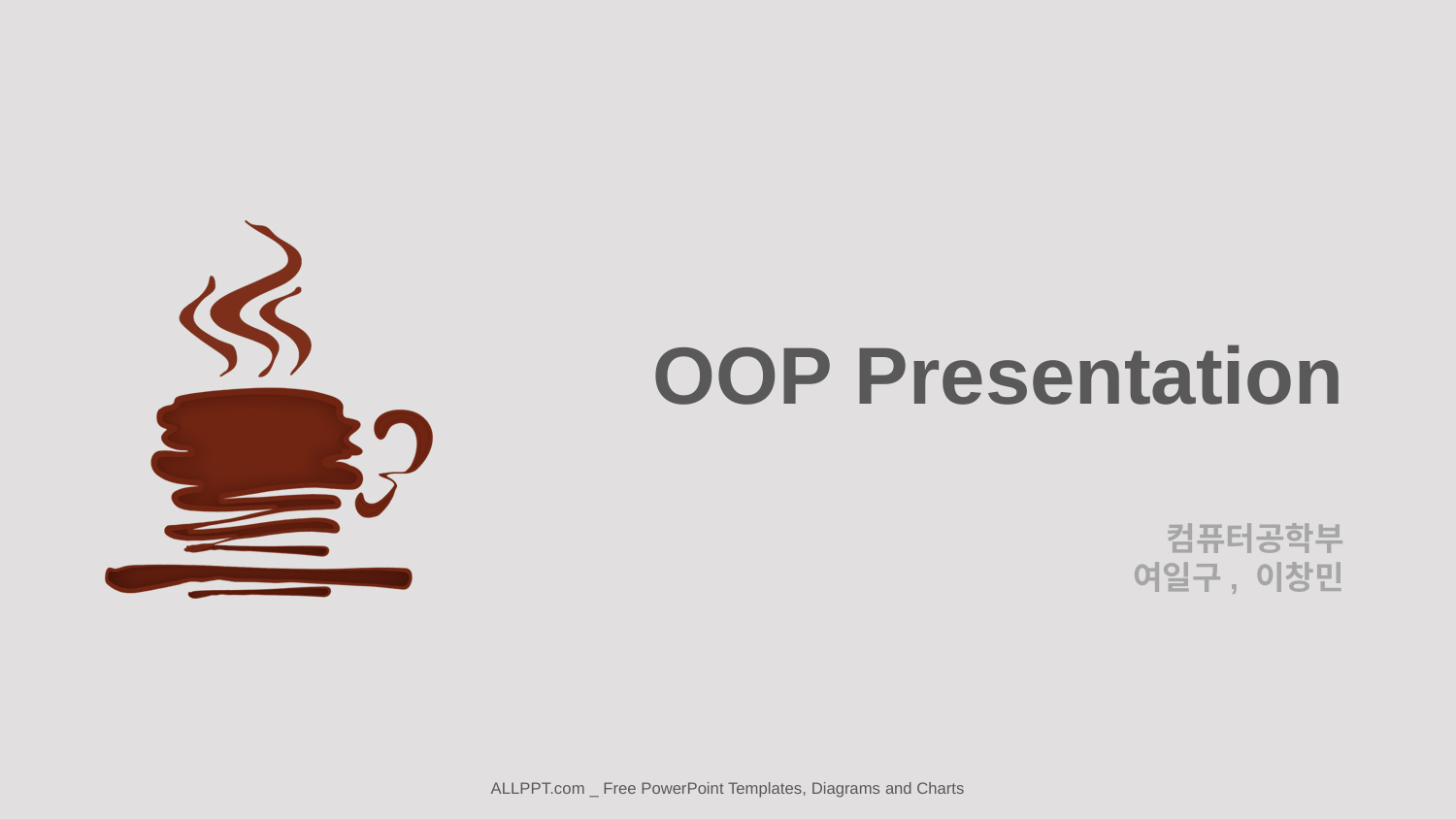

OOP Presentation
컴퓨터공학부
여일구, 이창민
ALLPPT.com _ Free PowerPoint Templates, Diagrams and Charts